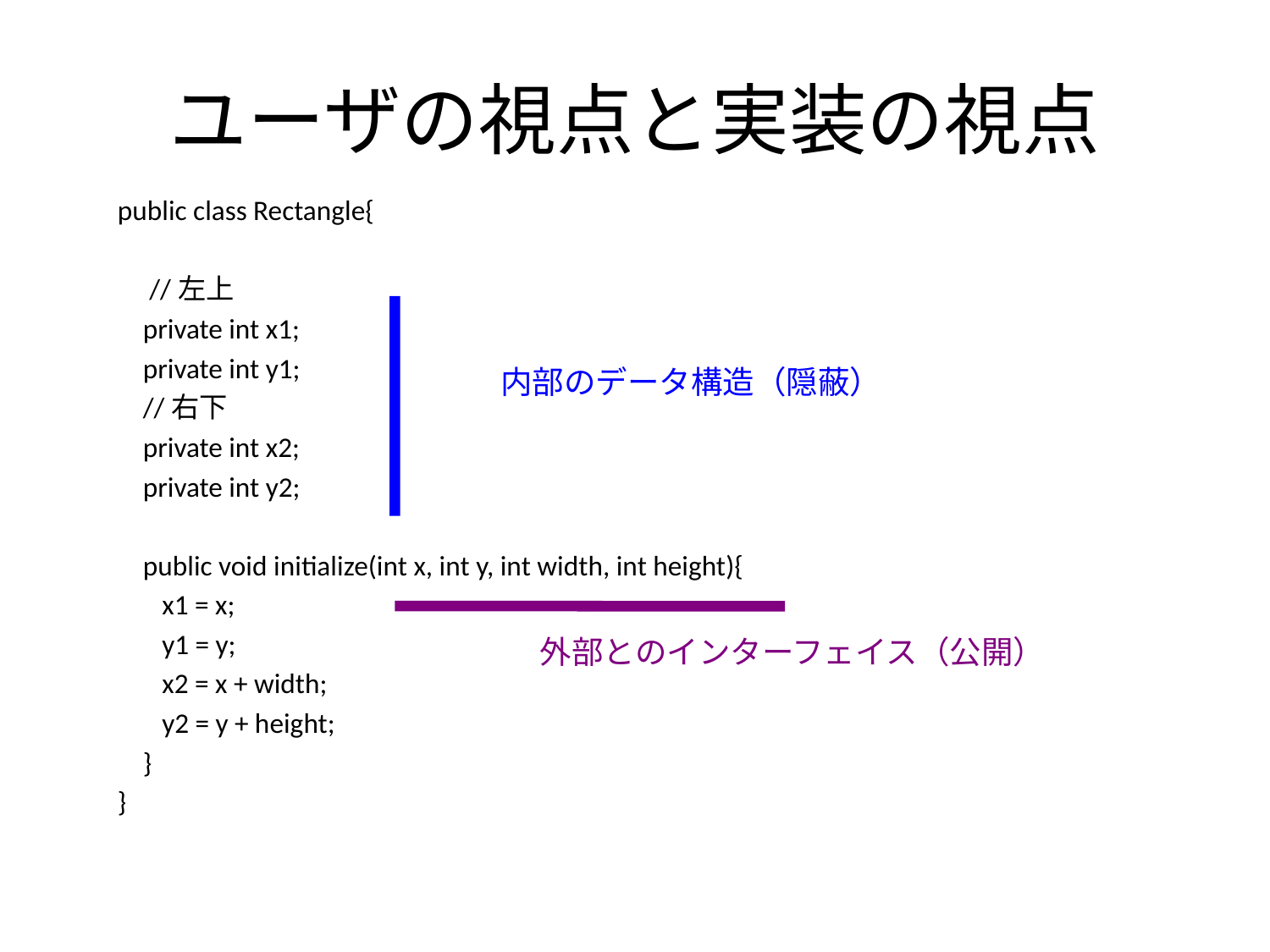

# ユーザの視点と実装の視点
public class Rectangle{

     //左上
    private int x1;
    private int y1;
    //右下
    private int x2;
    private int y2;

    public void initialize(int x, int y, int width, int height){
       x1 = x;
       y1 = y;
       x2 = x + width;
       y2 = y + height;
    }
}

内部のデータ構造（隠蔽）

外部とのインターフェイス（公開）